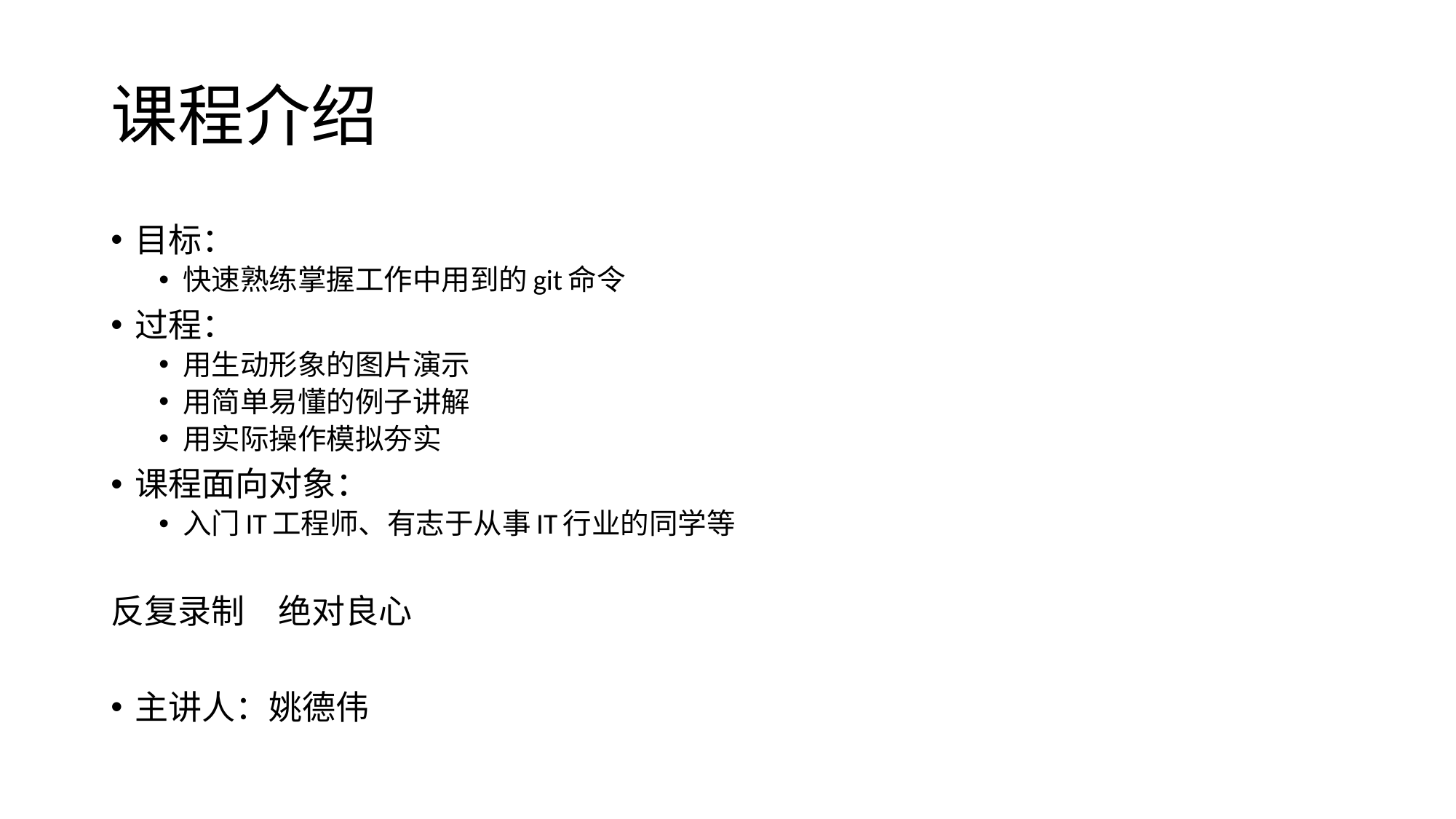

# 课程介绍
目标：
快速熟练掌握工作中用到的git命令
过程：
用生动形象的图片演示
用简单易懂的例子讲解
用实际操作模拟夯实
课程面向对象：
入门IT工程师、有志于从事IT行业的同学等

反复录制　绝对良心

主讲人：姚德伟